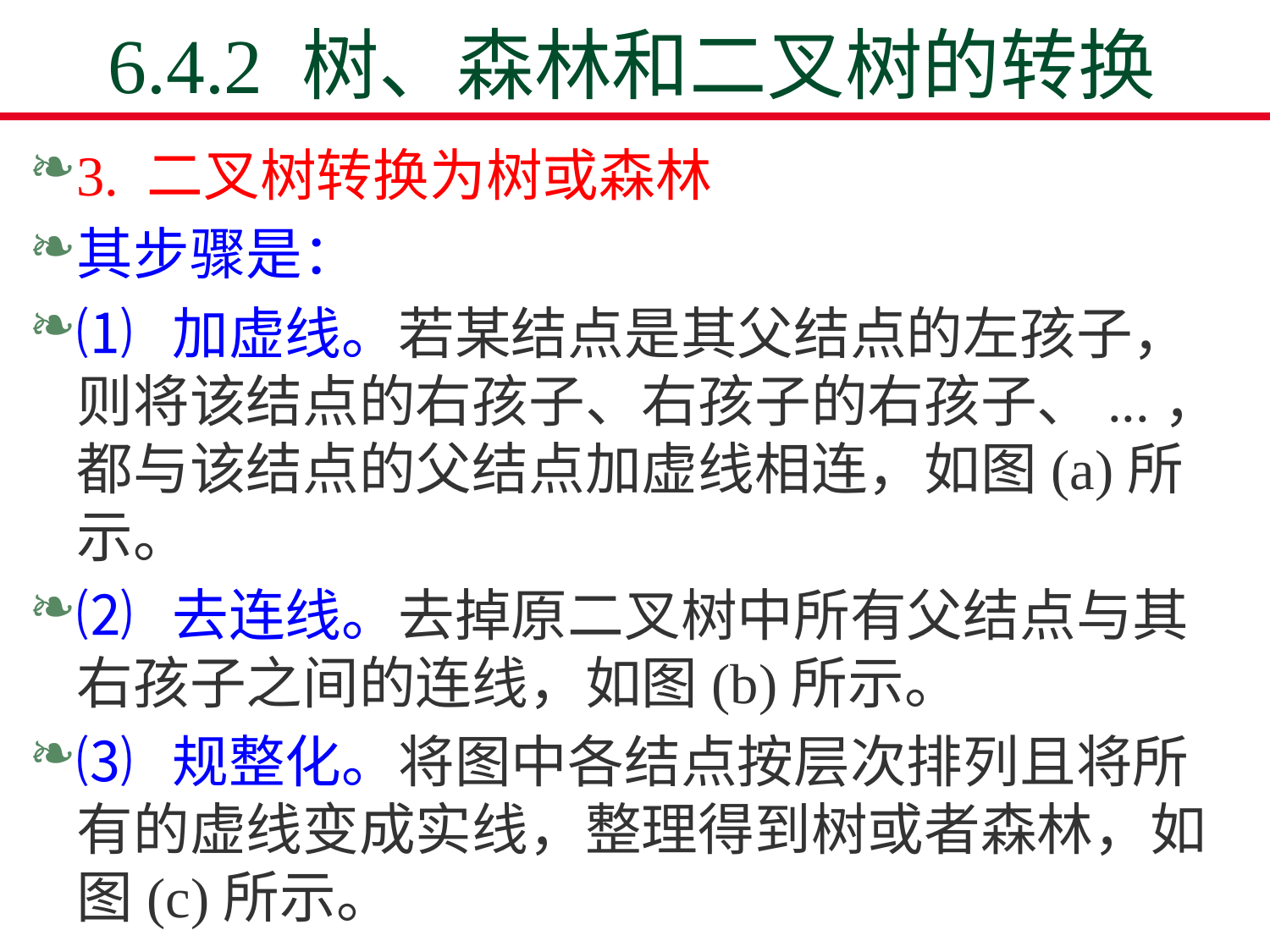

# 6.4.2 树、森林和二叉树的转换
3. 二叉树转换为树或森林
其步骤是：
⑴  加虚线。若某结点是其父结点的左孩子，则将该结点的右孩子、右孩子的右孩子、...，都与该结点的父结点加虚线相连，如图(a)所示。
⑵  去连线。去掉原二叉树中所有父结点与其右孩子之间的连线，如图(b)所示。
⑶  规整化。将图中各结点按层次排列且将所有的虚线变成实线，整理得到树或者森林，如图(c)所示。